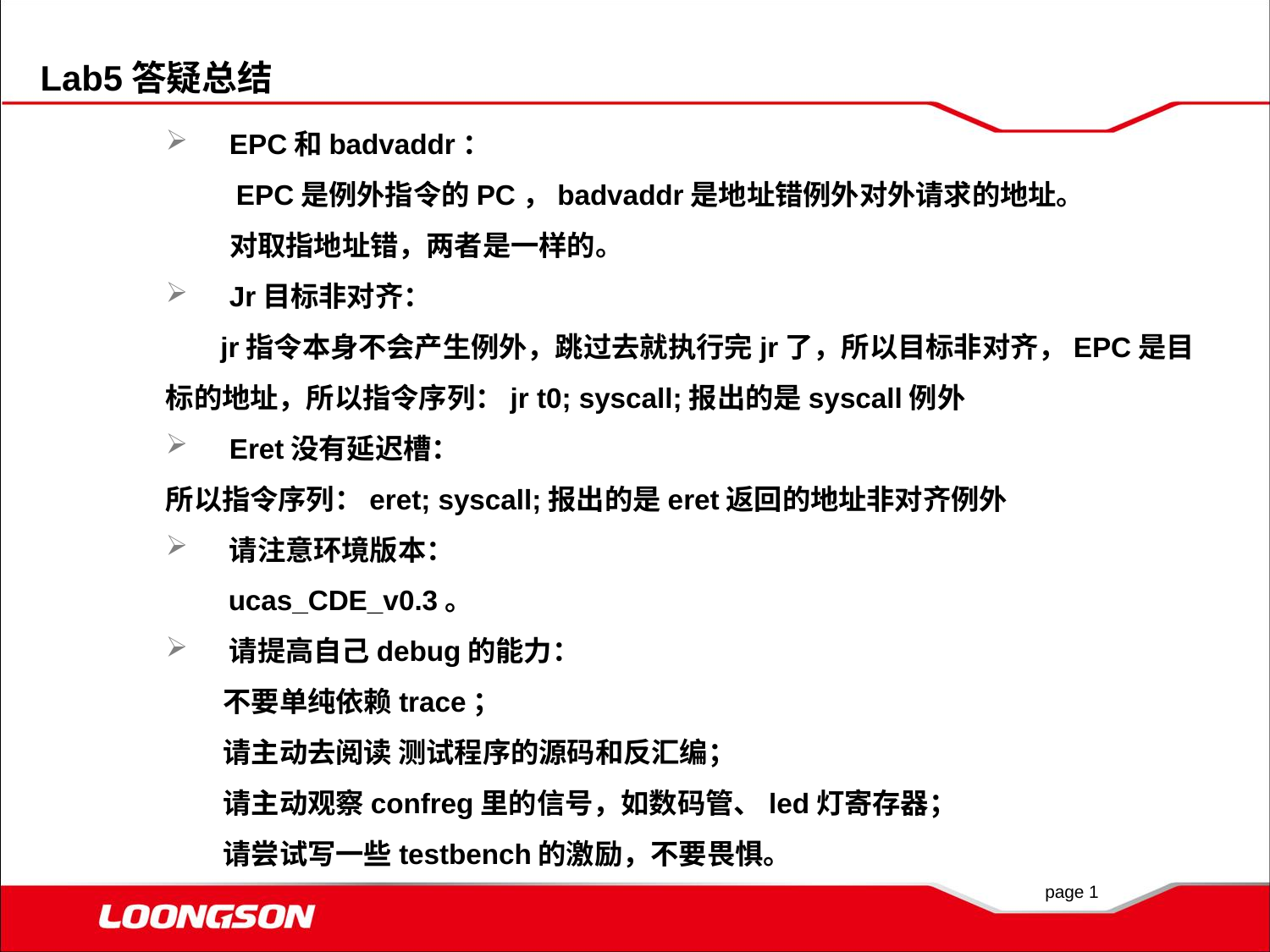

Lab5答疑总结
EPC和badvaddr：
         EPC是例外指令的PC，badvaddr是地址错例外对外请求的地址。
         对取指地址错，两者是一样的。
Jr目标非对齐：
       jr指令本身不会产生例外，跳过去就执行完jr了，所以目标非对齐，EPC是目标的地址，所以指令序列：jr t0; syscall;报出的是syscall例外
Eret没有延迟槽：
所以指令序列：eret; syscall;报出的是eret返回的地址非对齐例外
请注意环境版本：
        ucas_CDE_v0.3。
请提高自己debug的能力：
        不要单纯依赖trace；
        请主动去阅读 测试程序的源码和反汇编；
        请主动观察confreg里的信号，如数码管、led灯寄存器；
        请尝试写一些testbench的激励，不要畏惧。

page 1